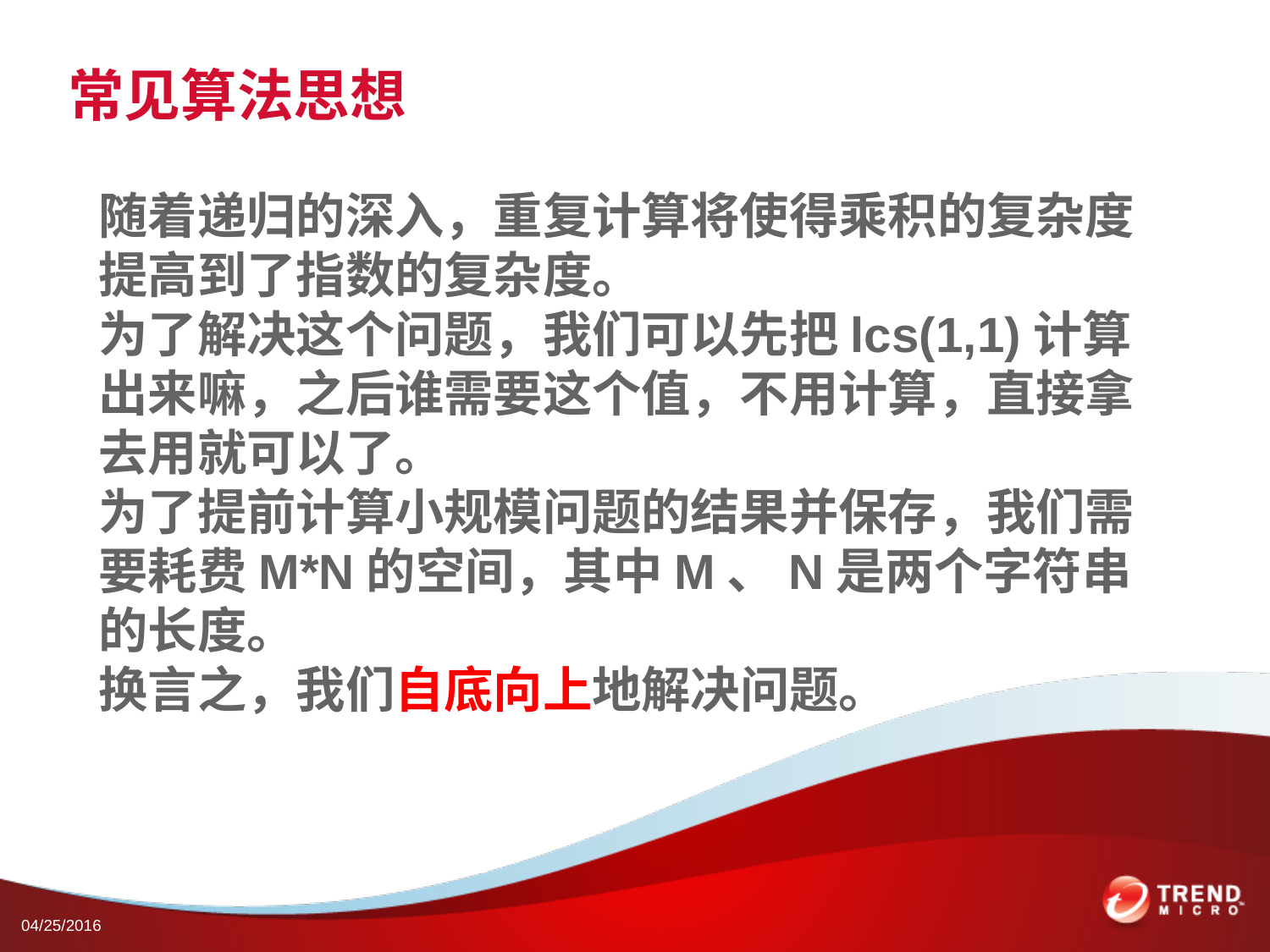

# 常见算法思想
随着递归的深入，重复计算将使得乘积的复杂度提高到了指数的复杂度。
为了解决这个问题，我们可以先把lcs(1,1)计算出来嘛，之后谁需要这个值，不用计算，直接拿去用就可以了。
为了提前计算小规模问题的结果并保存，我们需要耗费M*N的空间，其中M、N是两个字符串的长度。
换言之，我们自底向上地解决问题。
04/25/2016